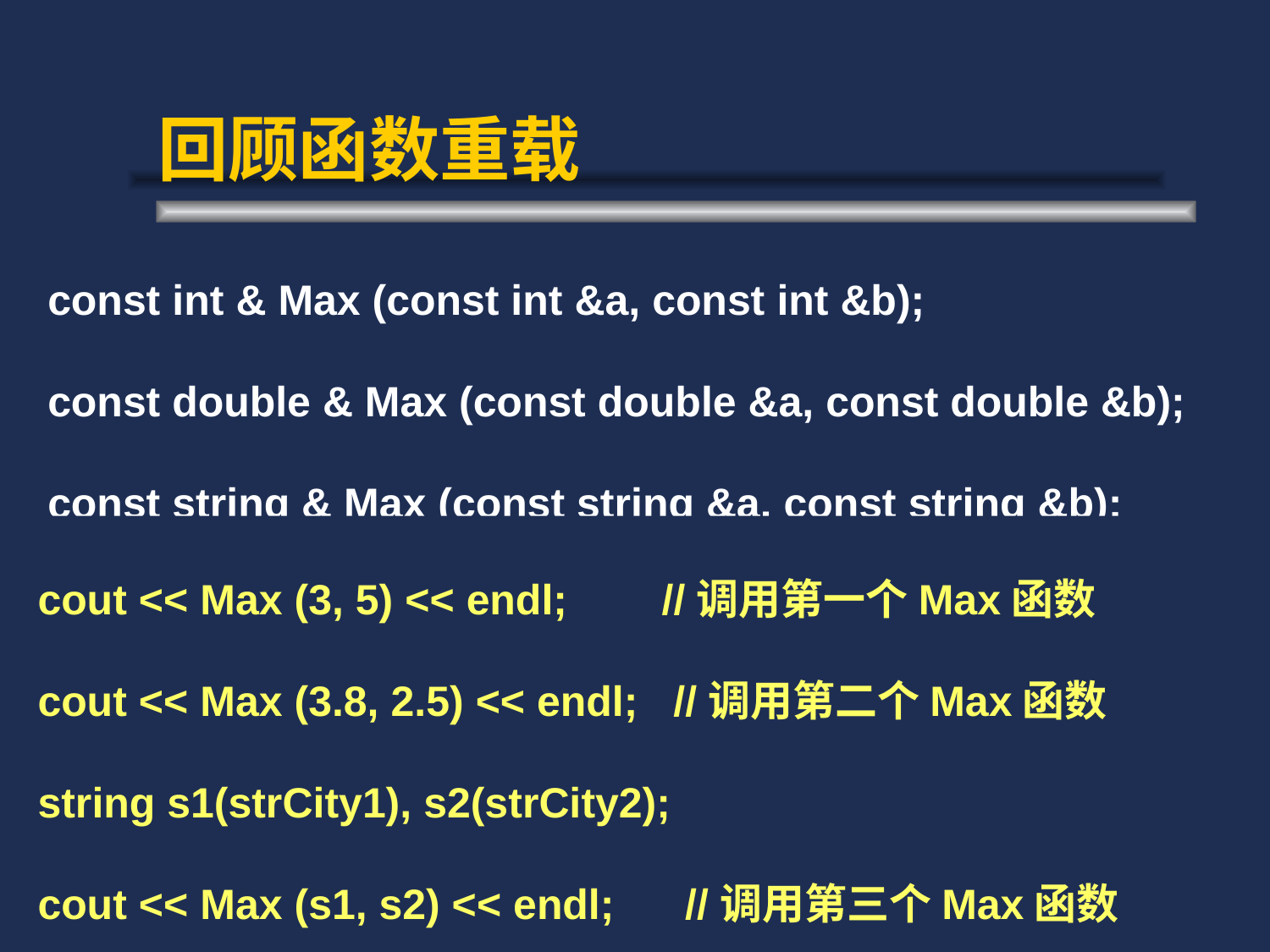

# 回顾函数重载
const int & Max (const int &a, const int &b);
const double & Max (const double &a, const double &b);
const string & Max (const string &a, const string &b);

 cout << Max (3, 5) << endl;        //调用第一个Max函数
 cout << Max (3.8, 2.5) << endl;   //调用第二个Max函数
 string s1(strCity1), s2(strCity2);
 cout << Max (s1, s2) << endl;      //调用第三个Max函数